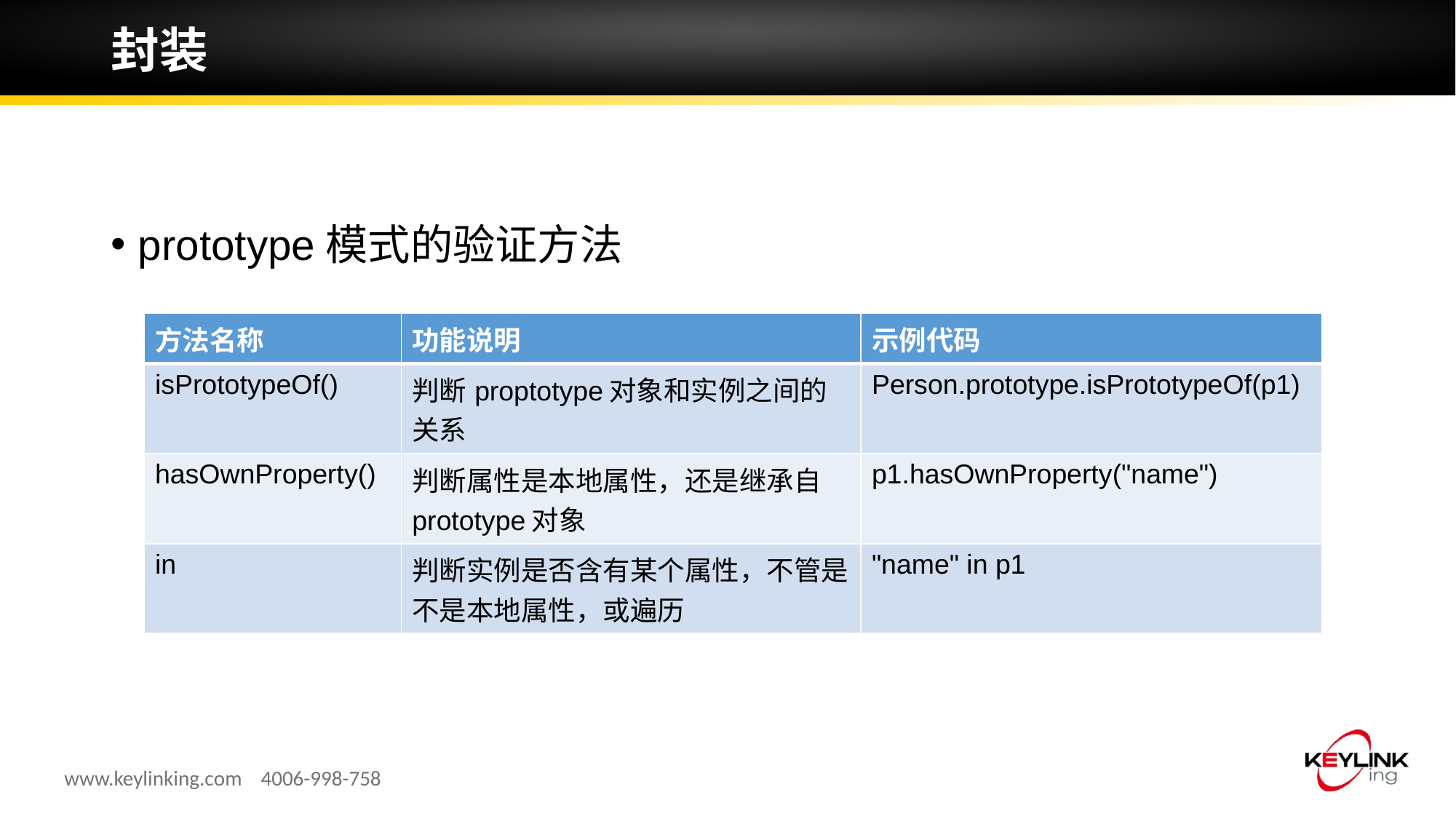

# 封装
prototype模式的验证方法

| 方法名称 | 功能说明 | 示例代码 |
| --- | --- | --- |
| isPrototypeOf() | 判断proptotype对象和实例之间的关系 | Person.prototype.isPrototypeOf(p1) |
| hasOwnProperty() | 判断属性是本地属性，还是继承自prototype对象 | p1.hasOwnProperty("name") |
| in | 判断实例是否含有某个属性，不管是不是本地属性，或遍历 | "name" in p1 |